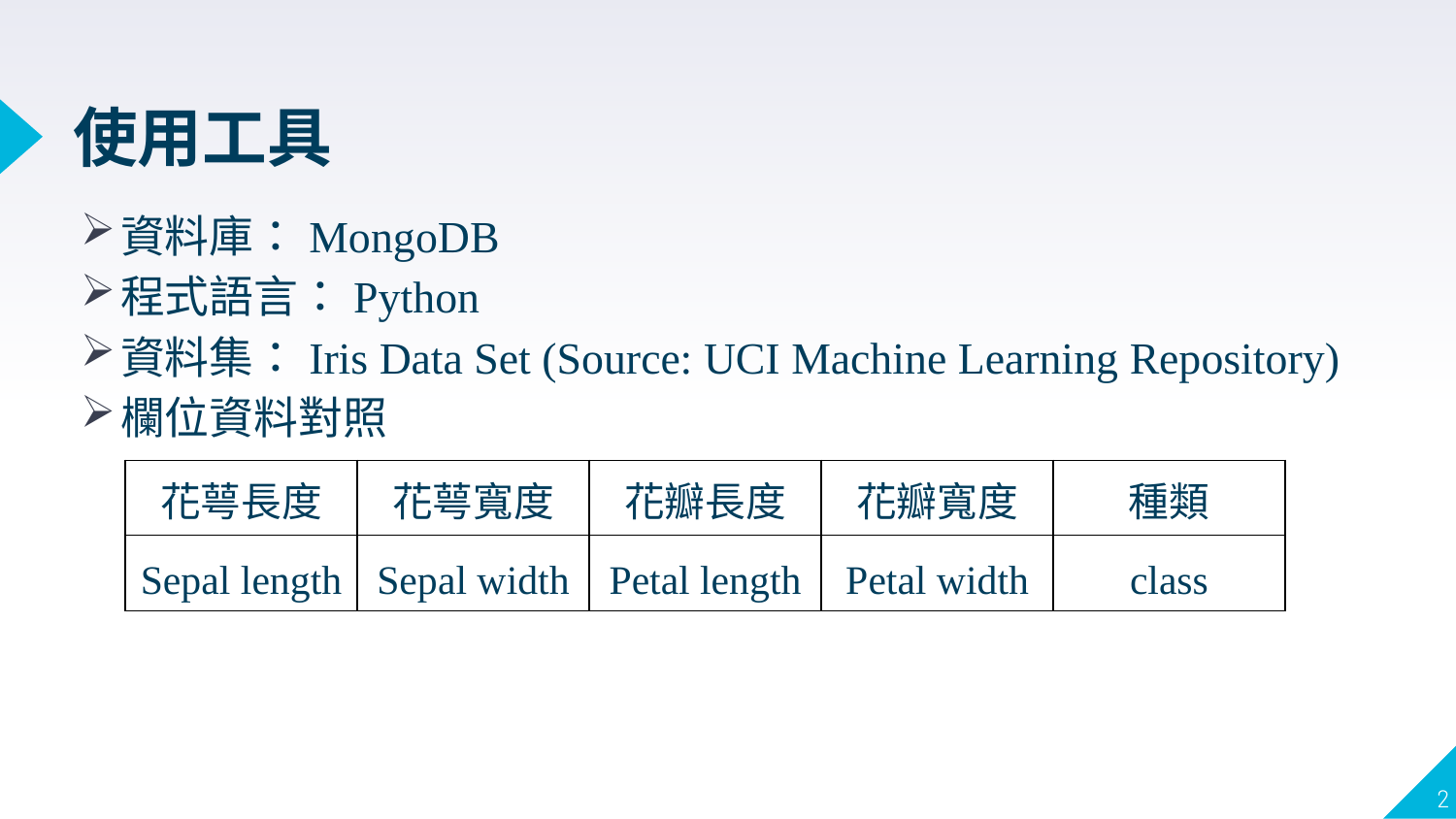

# 使用工具
資料庫：MongoDB
程式語言：Python
資料集：Iris Data Set (Source: UCI Machine Learning Repository)
欄位資料對照

| 花萼長度 | 花萼寬度 | 花瓣長度 | 花瓣寬度 | 種類 |
| --- | --- | --- | --- | --- |
| Sepal length | Sepal width | Petal length | Petal width | class |
2